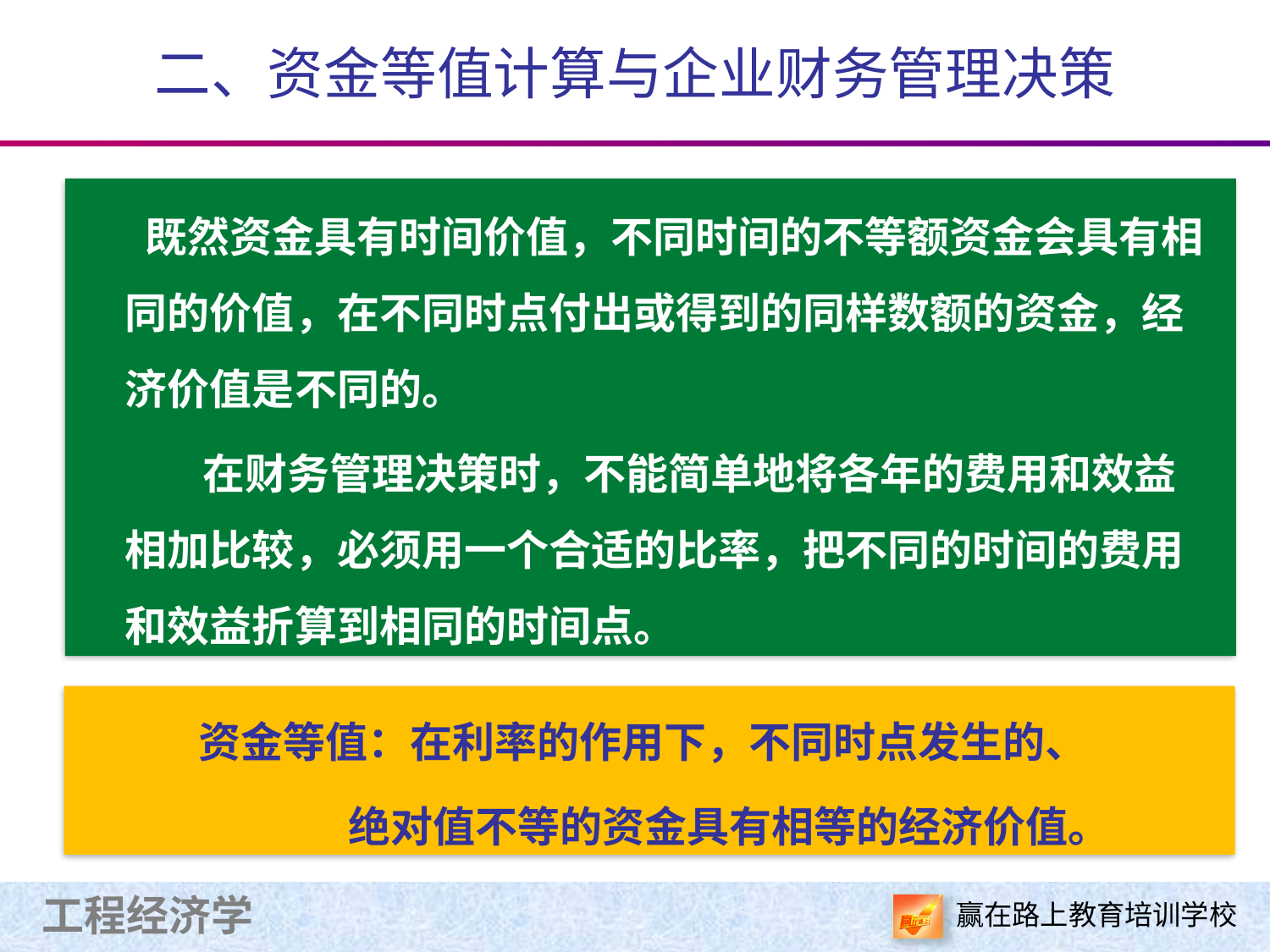

# 二、资金等值计算与企业财务管理决策
      既然资金具有时间价值，不同时间的不等额资金会具有相同的价值，在不同时点付出或得到的同样数额的资金，经济价值是不同的。
在财务管理决策时，不能简单地将各年的费用和效益相加比较，必须用一个合适的比率，把不同的时间的费用和效益折算到相同的时间点。
资金等值：在利率的作用下，不同时点发生的、
                 绝对值不等的资金具有相等的经济价值。